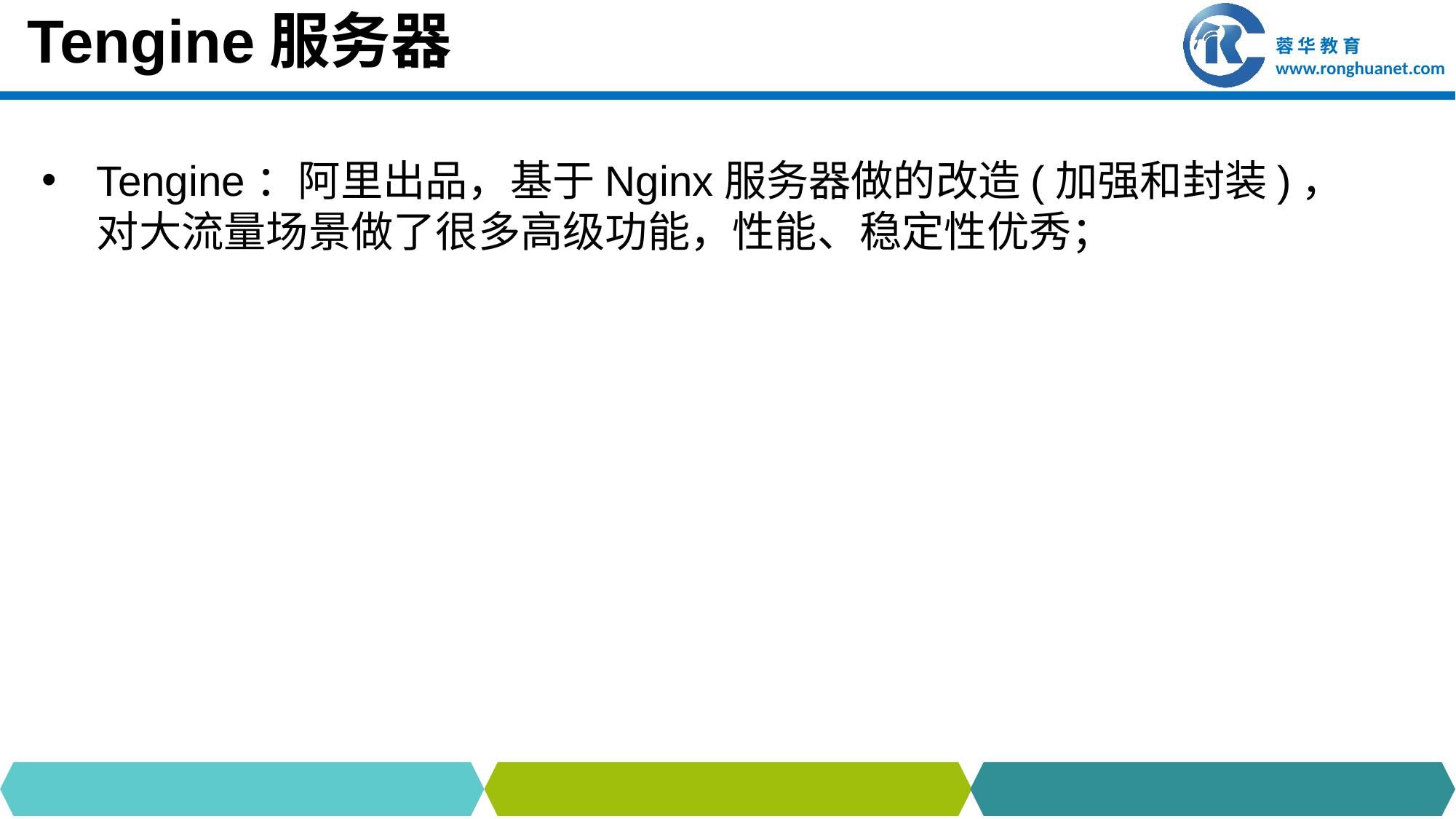

# Tengine服务器
Tengine：阿里出品，基于Nginx服务器做的改造(加强和封装)，对大流量场景做了很多高级功能，性能、稳定性优秀；